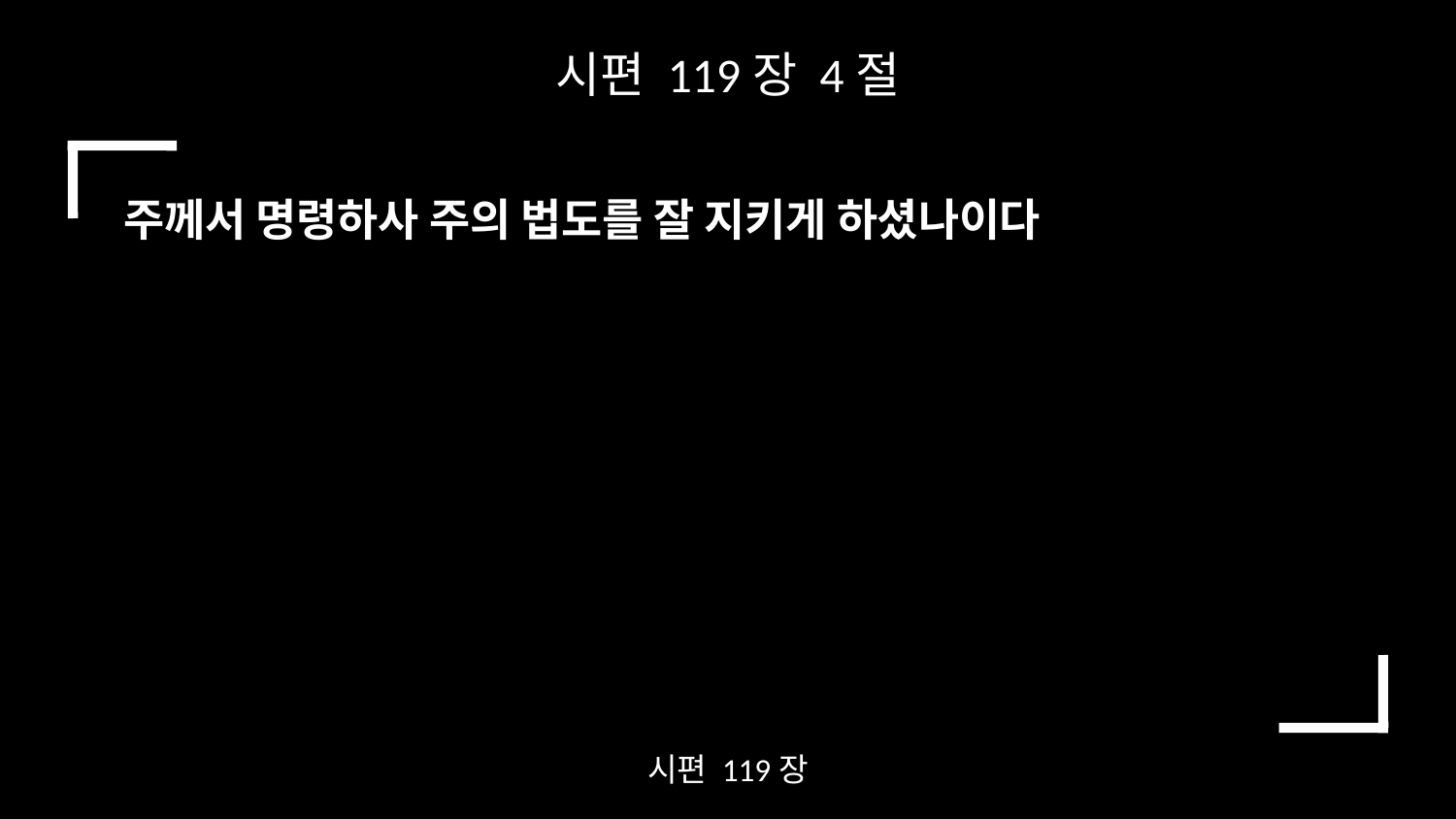

시편 119장 4절

주께서 명령하사 주의 법도를 잘 지키게 하셨나이다

시편 119장